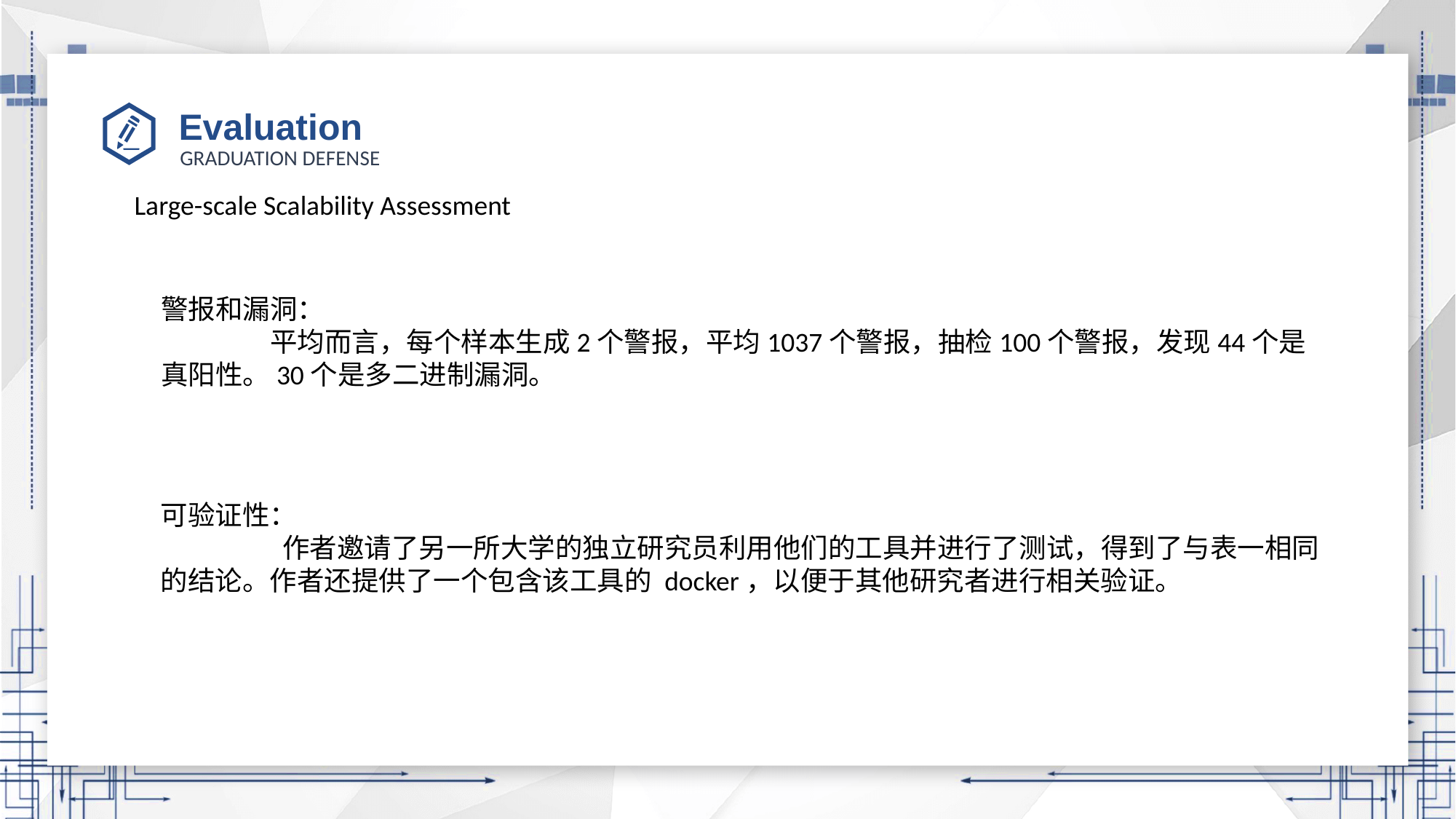

# Evaluation
Large-scale Scalability Assessment
警报和漏洞：
	平均而言，每个样本生成2个警报，平均1037个警报，抽检100个警报，发现44个是真阳性。30个是多二进制漏洞。
可验证性：
	 作者邀请了另一所大学的独立研究员利用他们的工具并进行了测试，得到了与表一相同的结论。作者还提供了一个包含该工具的 docker，以便于其他研究者进行相关验证。